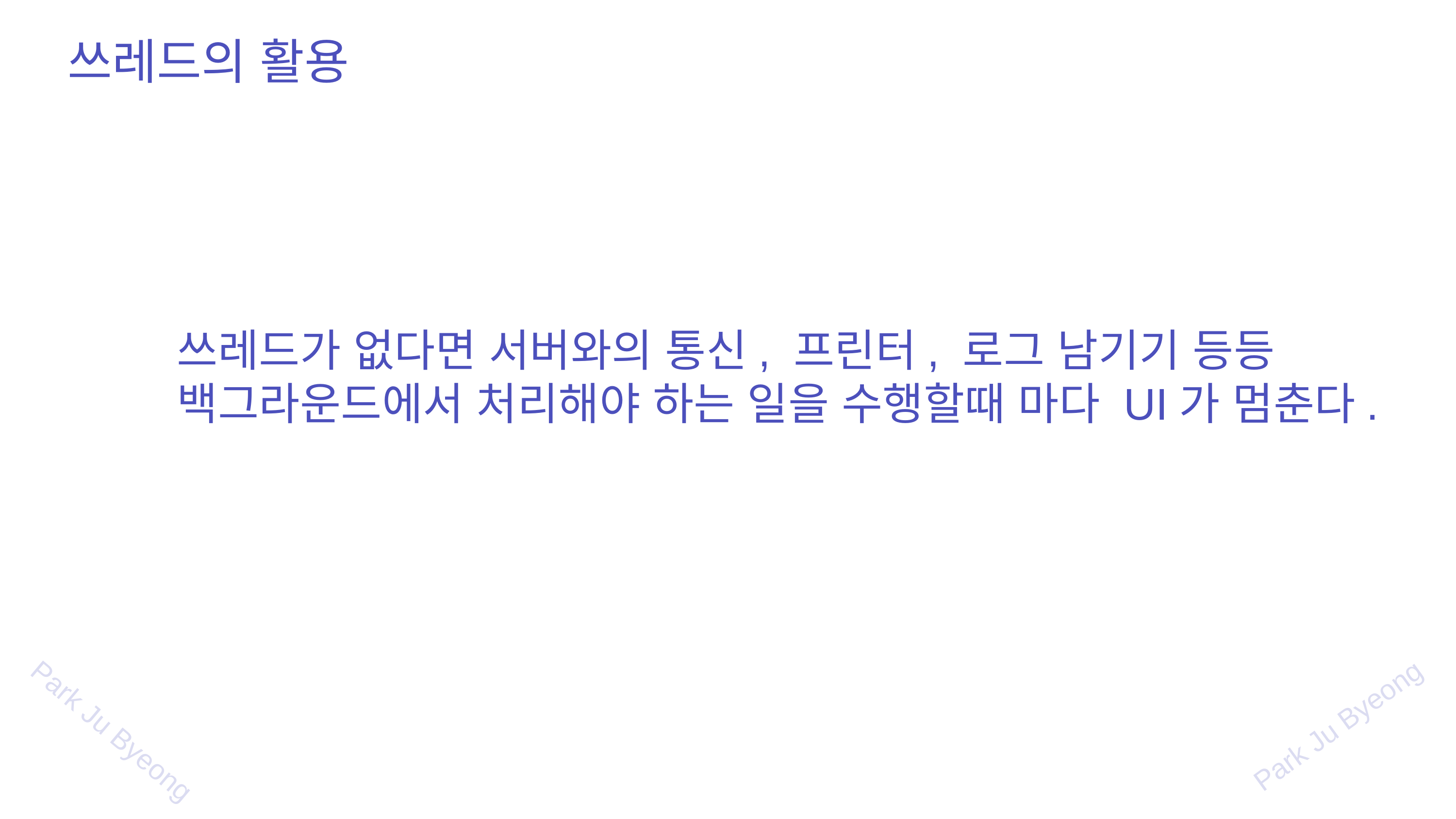

쓰레드의 활용
쓰레드가 없다면 서버와의 통신, 프린터, 로그 남기기 등등 백그라운드에서 처리해야 하는 일을 수행할때 마다 UI가 멈춘다.